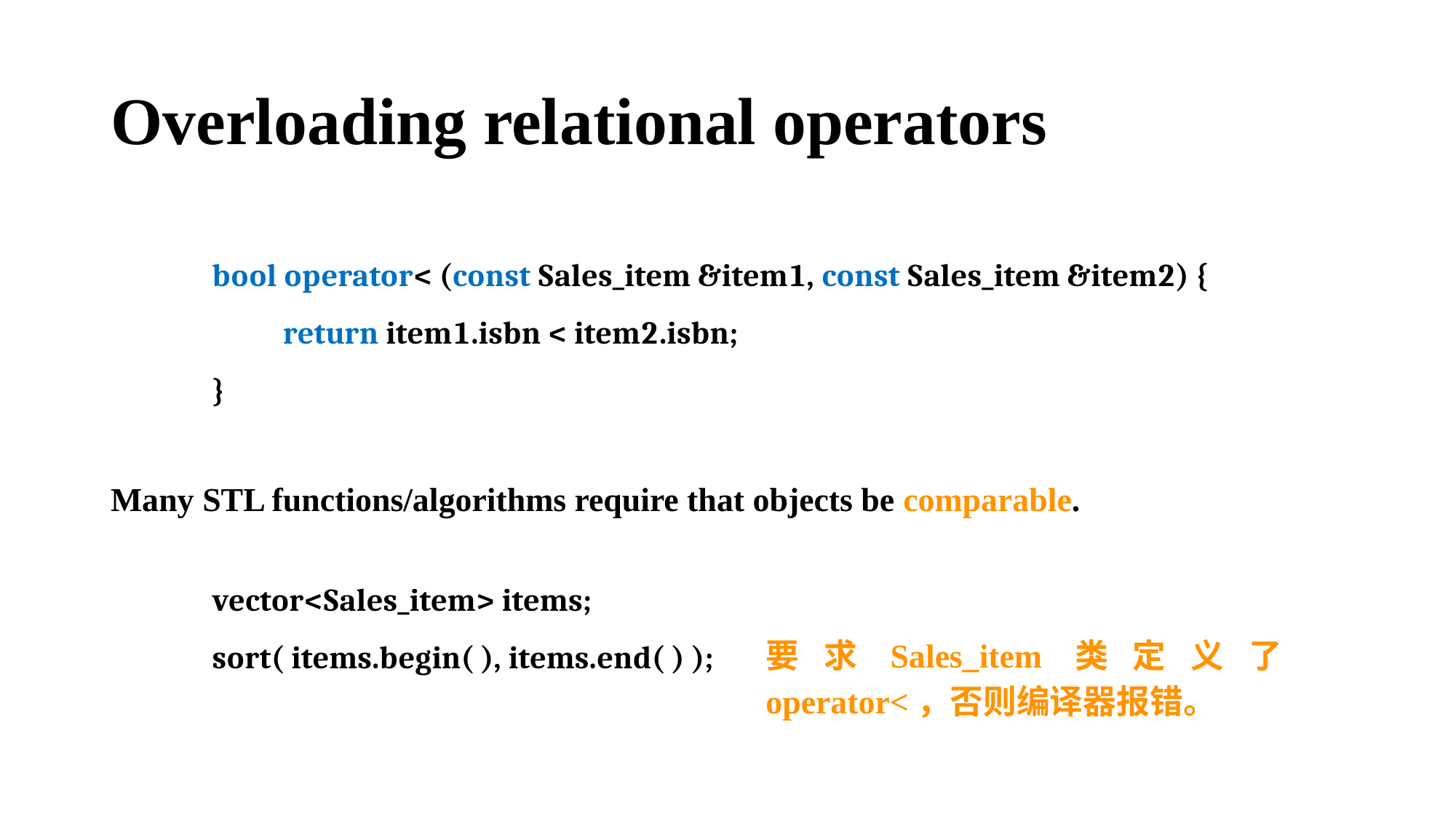

# Overloading relational operators
bool operator< (const Sales_item &item1, const Sales_item &item2) {
          return item1.isbn < item2.isbn;
}
Many STL functions/algorithms require that objects be comparable.
vector<Sales_item> items;
sort( items.begin( ), items.end( ) );
要求Sales_item类定义了operator<，否则编译器报错。